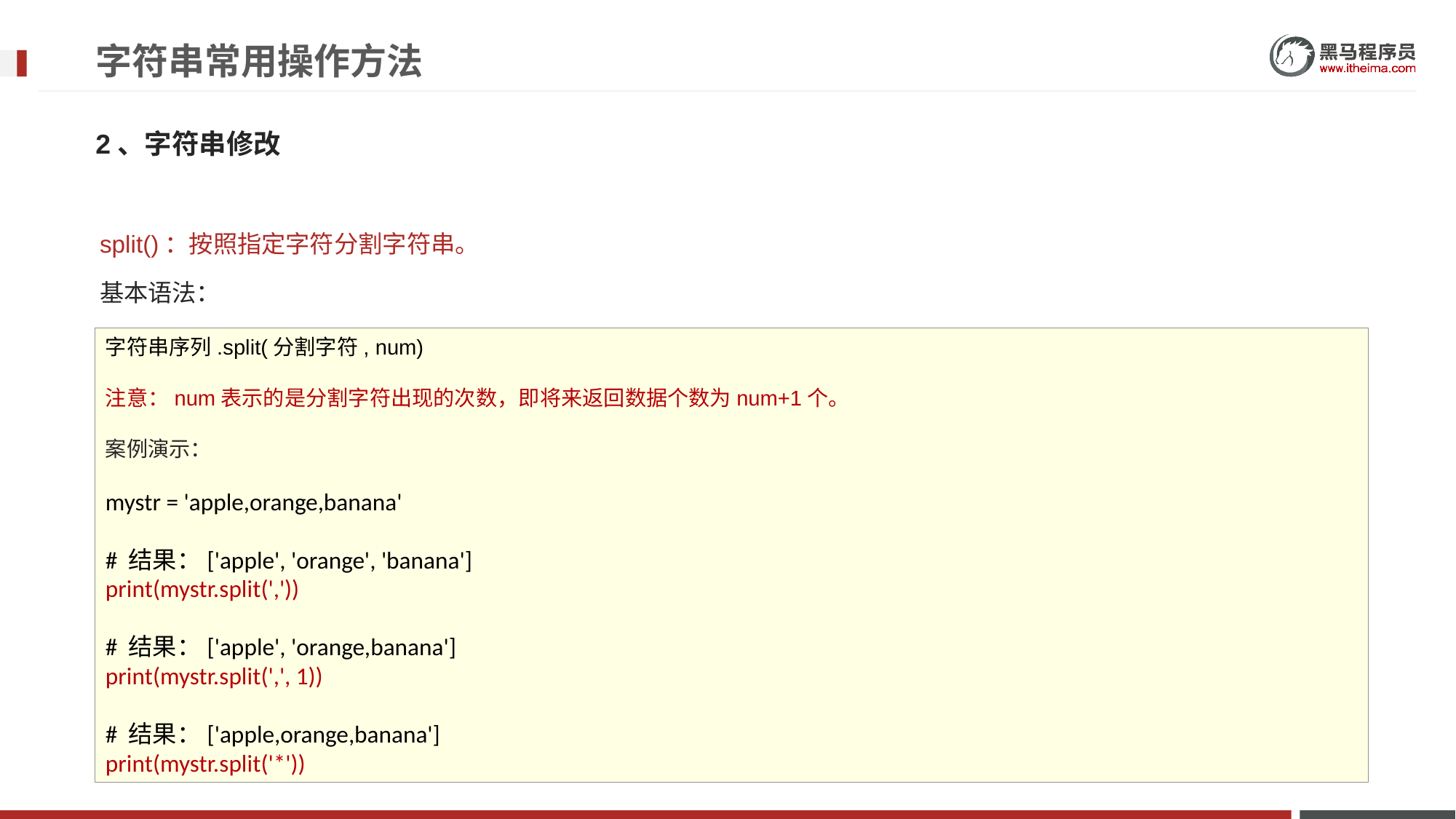

# 字符串常用操作方法
2、字符串修改
split()：按照指定字符分割字符串。
基本语法：
字符串序列.split(分割字符, num)

注意：num表示的是分割字符出现的次数，即将来返回数据个数为num+1个。

案例演示：

mystr = 'apple,orange,banana'
# 结果：['apple', 'orange', 'banana']
print(mystr.split(','))
# 结果：['apple', 'orange,banana']
print(mystr.split(',', 1))
# 结果：['apple,orange,banana'] print(mystr.split('*'))